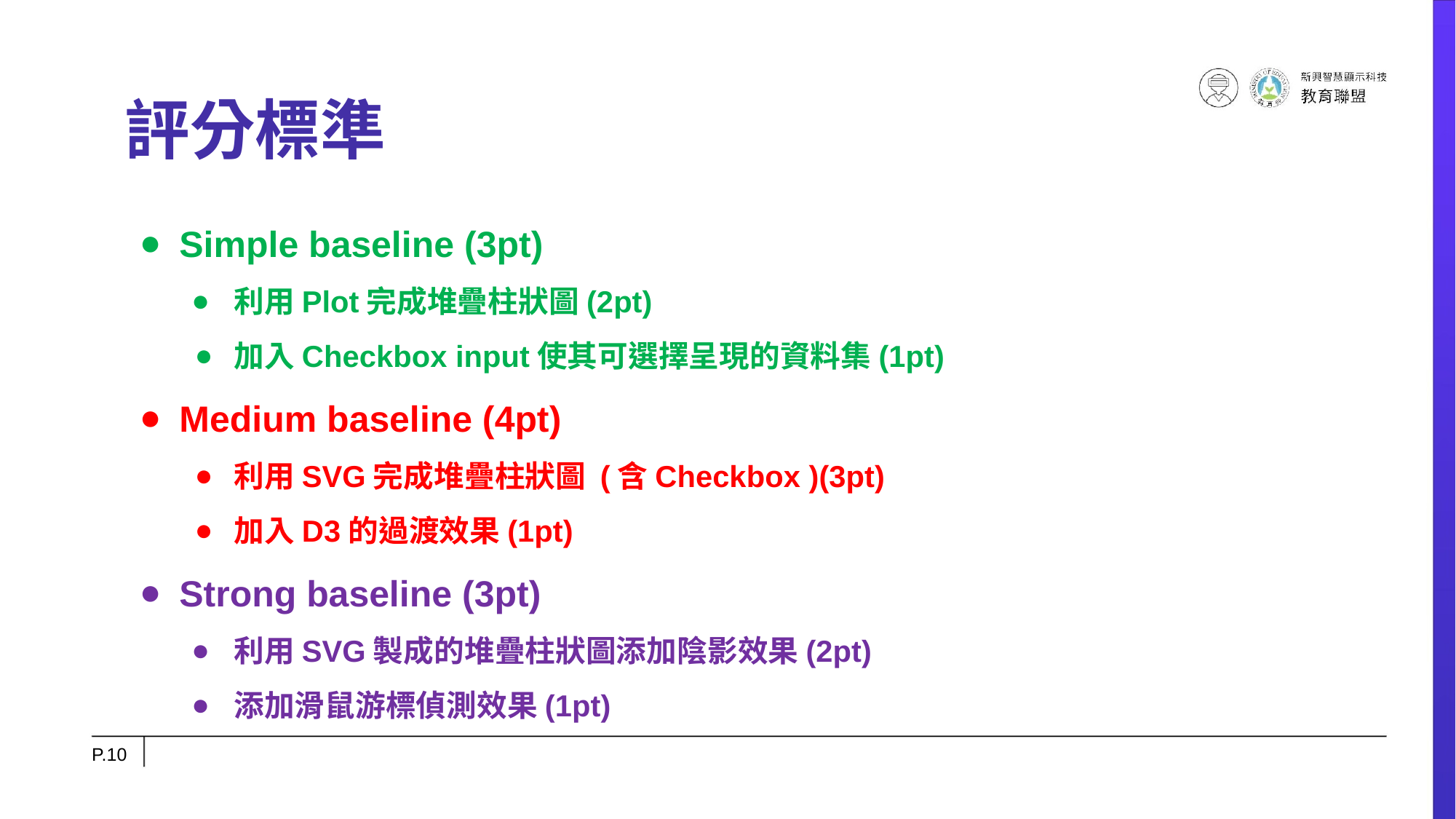

# 評分標準
Simple baseline (3pt)
利用Plot完成堆疊柱狀圖(2pt)
加入Checkbox input使其可選擇呈現的資料集(1pt)
Medium baseline (4pt)
利用SVG完成堆疊柱狀圖 (含Checkbox )(3pt)
加入D3的過渡效果(1pt)
Strong baseline (3pt)
利用SVG製成的堆疊柱狀圖添加陰影效果(2pt)
添加滑鼠游標偵測效果(1pt)
P.10